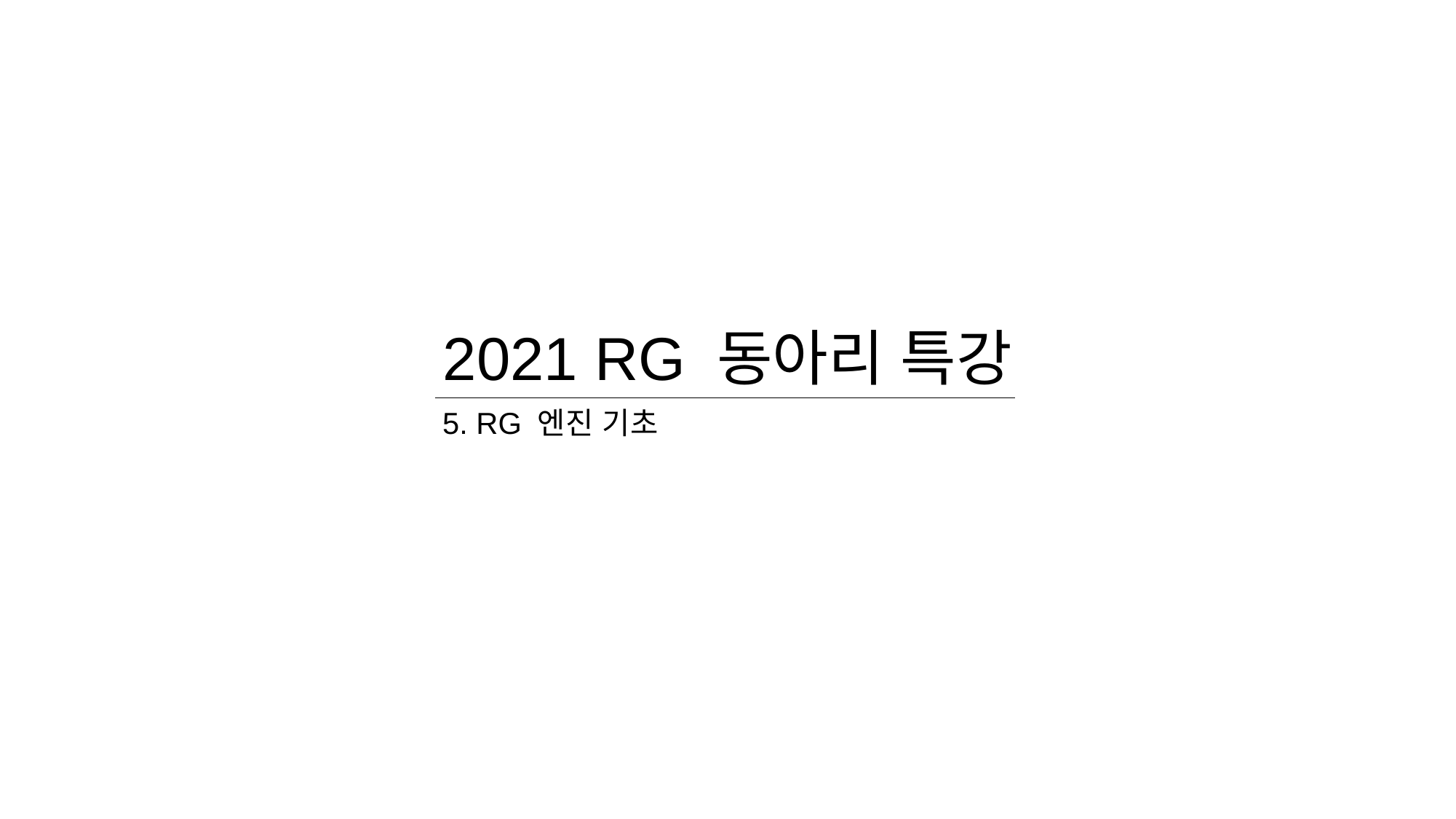

2021 RG 동아리 특강
5. RG 엔진 기초